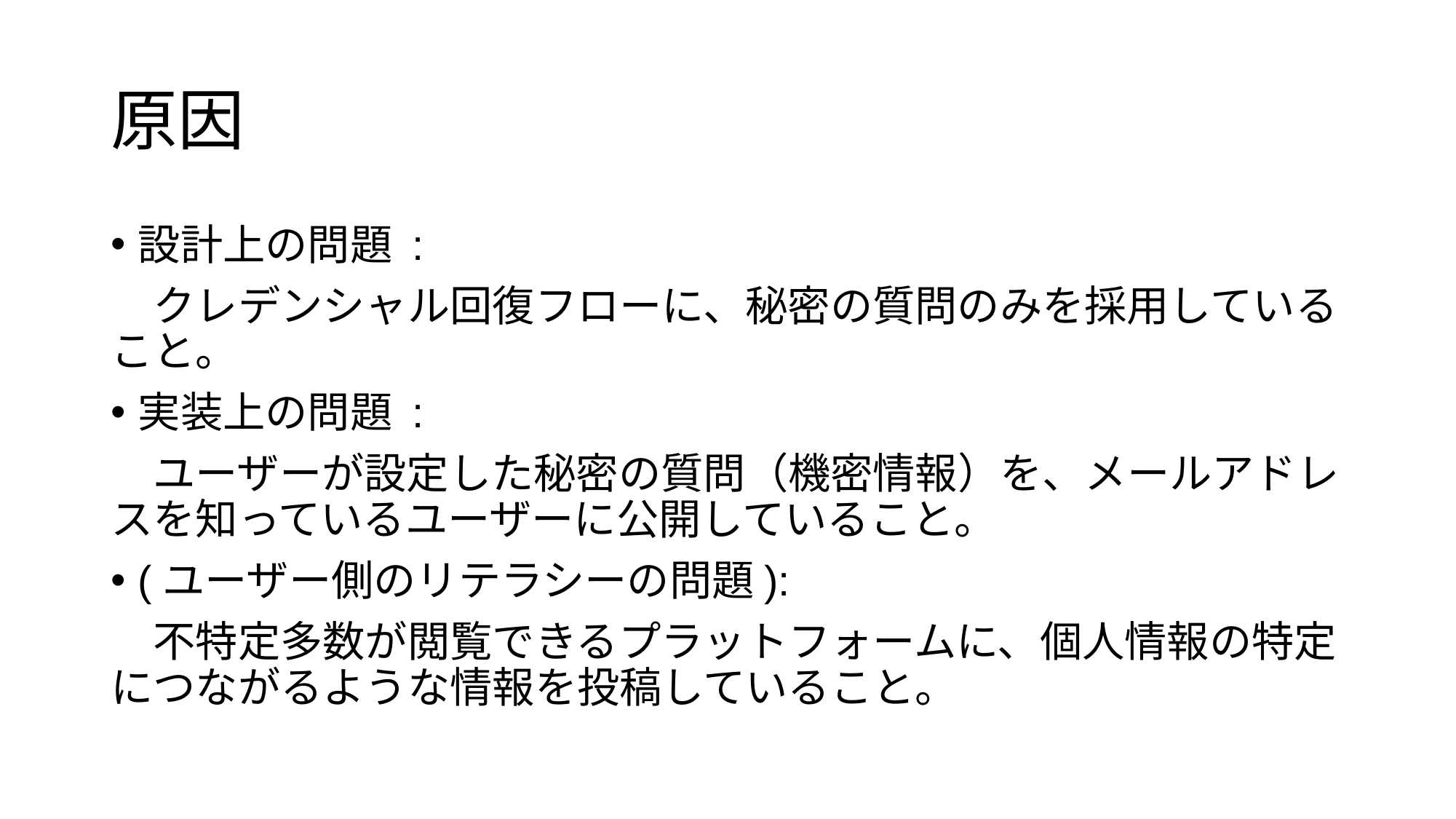

# 原因
設計上の問題 :
　クレデンシャル回復フローに、秘密の質問のみを採用していること。
実装上の問題 :
　ユーザーが設定した秘密の質問（機密情報）を、メールアドレスを知っているユーザーに公開していること。
(ユーザー側のリテラシーの問題):
　不特定多数が閲覧できるプラットフォームに、個人情報の特定につながるような情報を投稿していること。